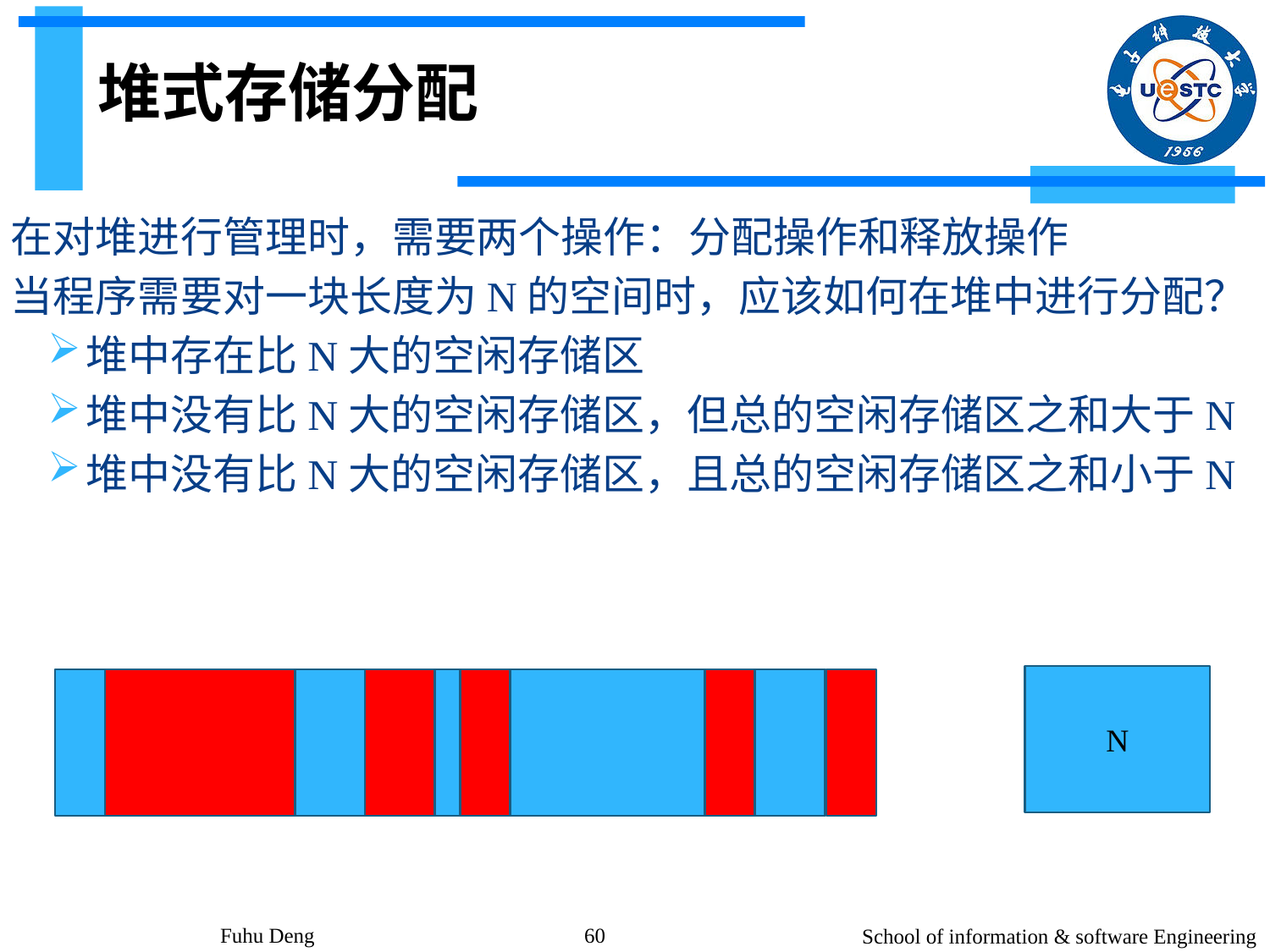

# 堆式存储分配
在对堆进行管理时，需要两个操作：分配操作和释放操作
当程序需要对一块长度为N的空间时，应该如何在堆中进行分配？
堆中存在比N大的空闲存储区
堆中没有比N大的空闲存储区，但总的空闲存储区之和大于N
堆中没有比N大的空闲存储区，且总的空闲存储区之和小于N

N

Fuhu Deng
60
School of information & software Engineering